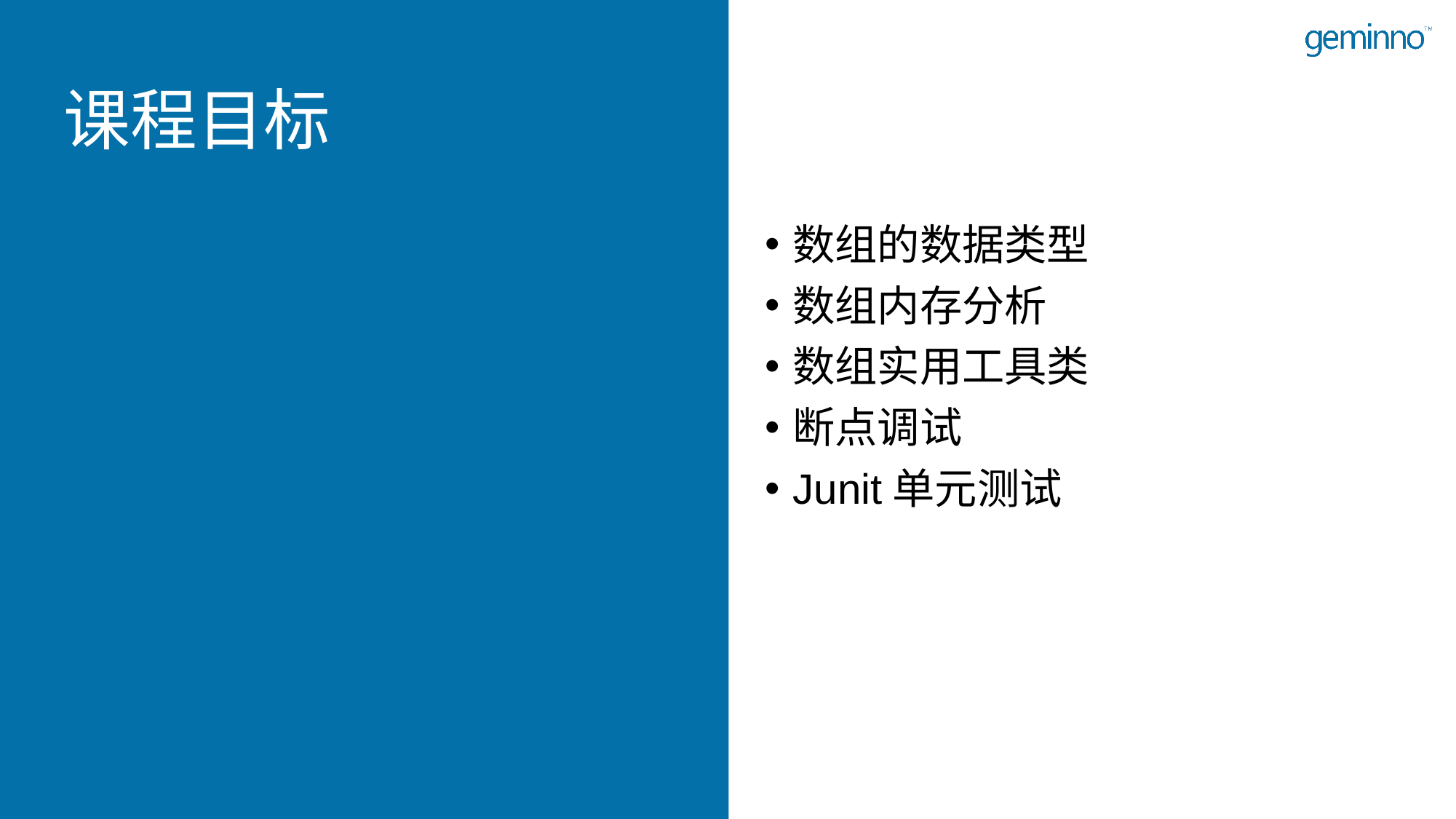

# 课程目标
数组的数据类型
数组内存分析
数组实用工具类
断点调试
Junit单元测试